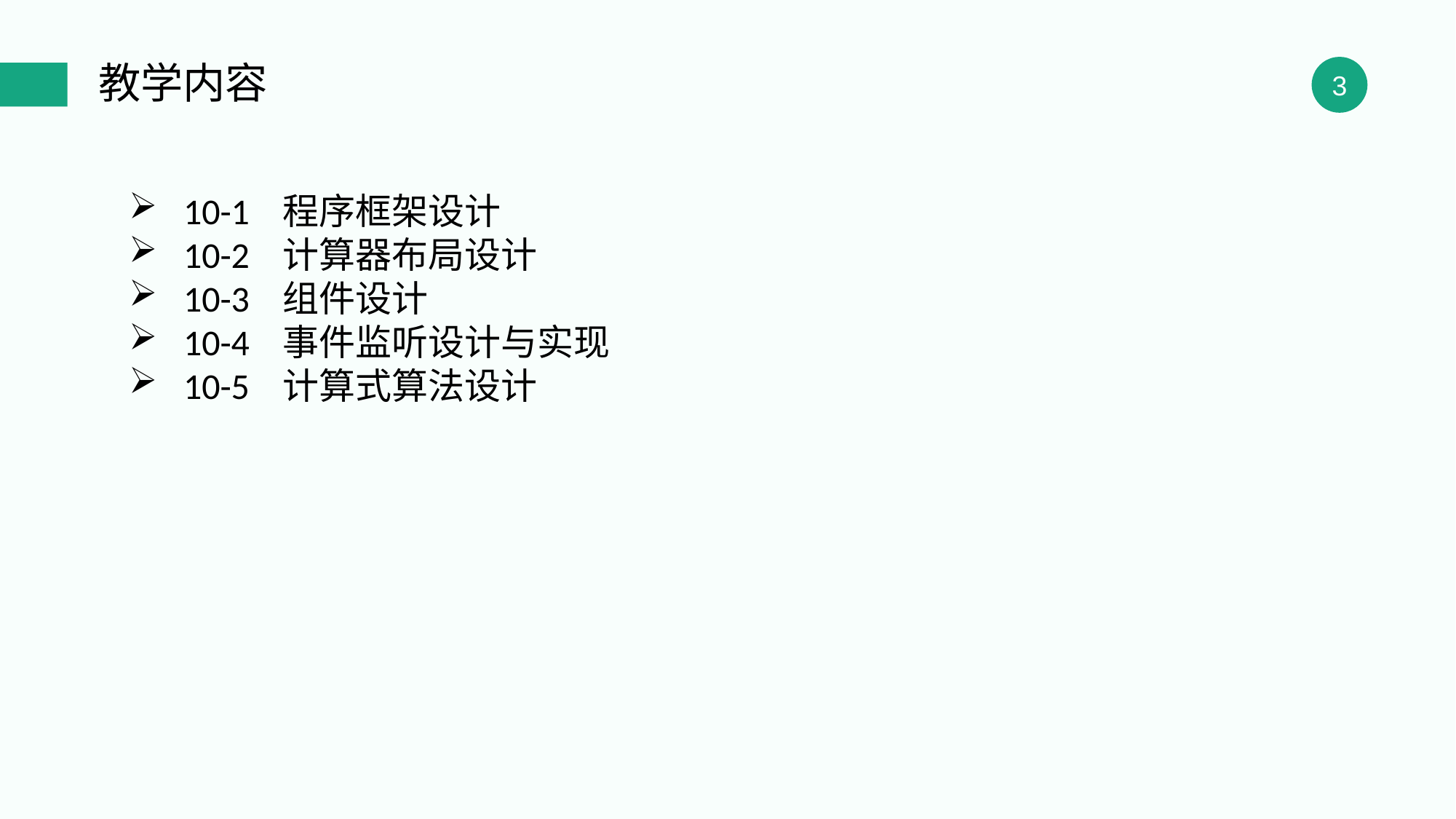

教学内容
10-1   程序框架设计
10-2   计算器布局设计
10-3   组件设计
10-4   事件监听设计与实现
10-5   计算式算法设计